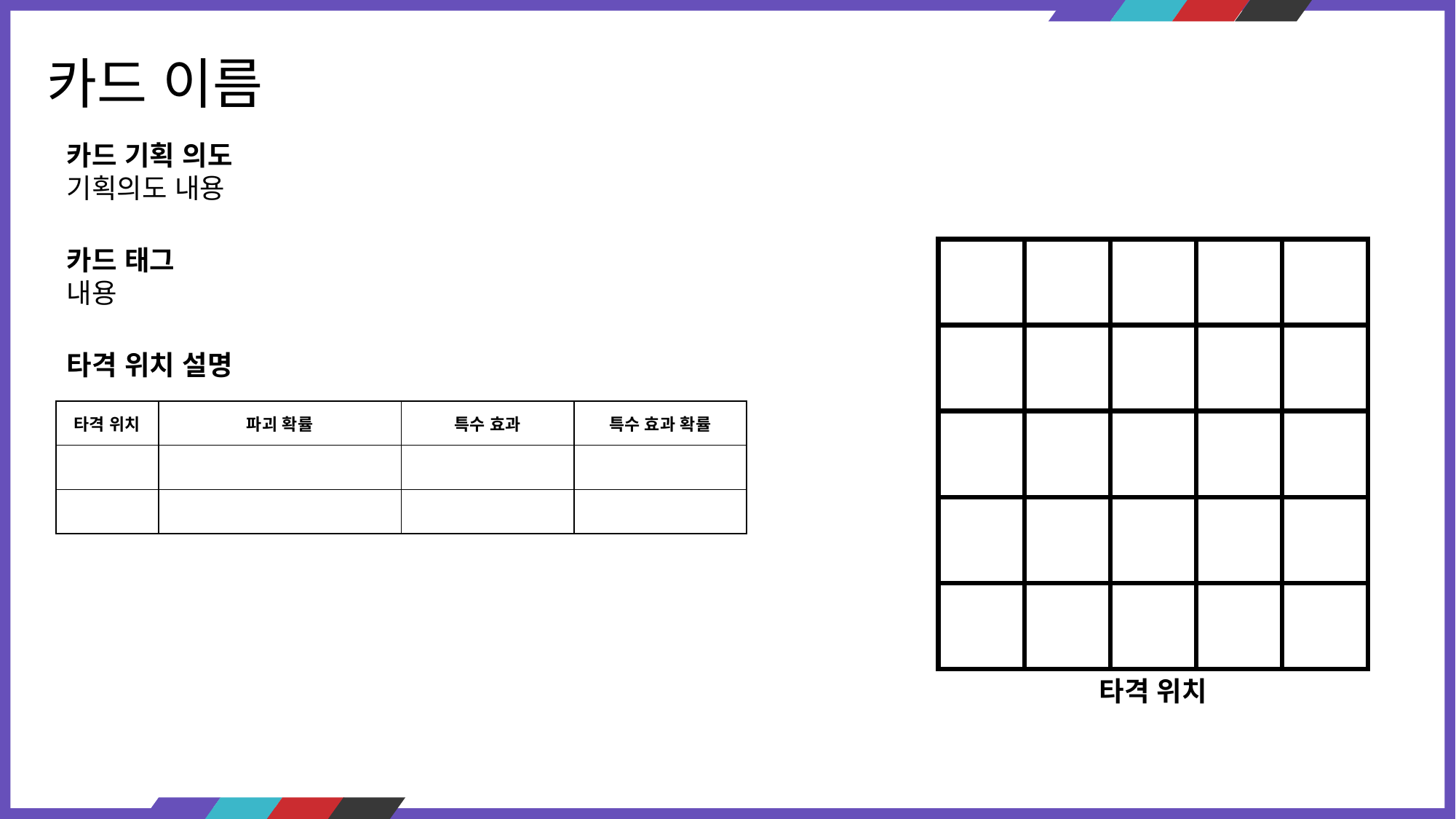

카드 이름
카드 기획 의도
기획의도 내용
카드 태그
내용

타격 위치 설명
| 타격 위치 | 파괴 확률 | 특수 효과 | 특수 효과 확률 |
| --- | --- | --- | --- |
|  |  |  |  |
|  |  |  |  |

타격 위치